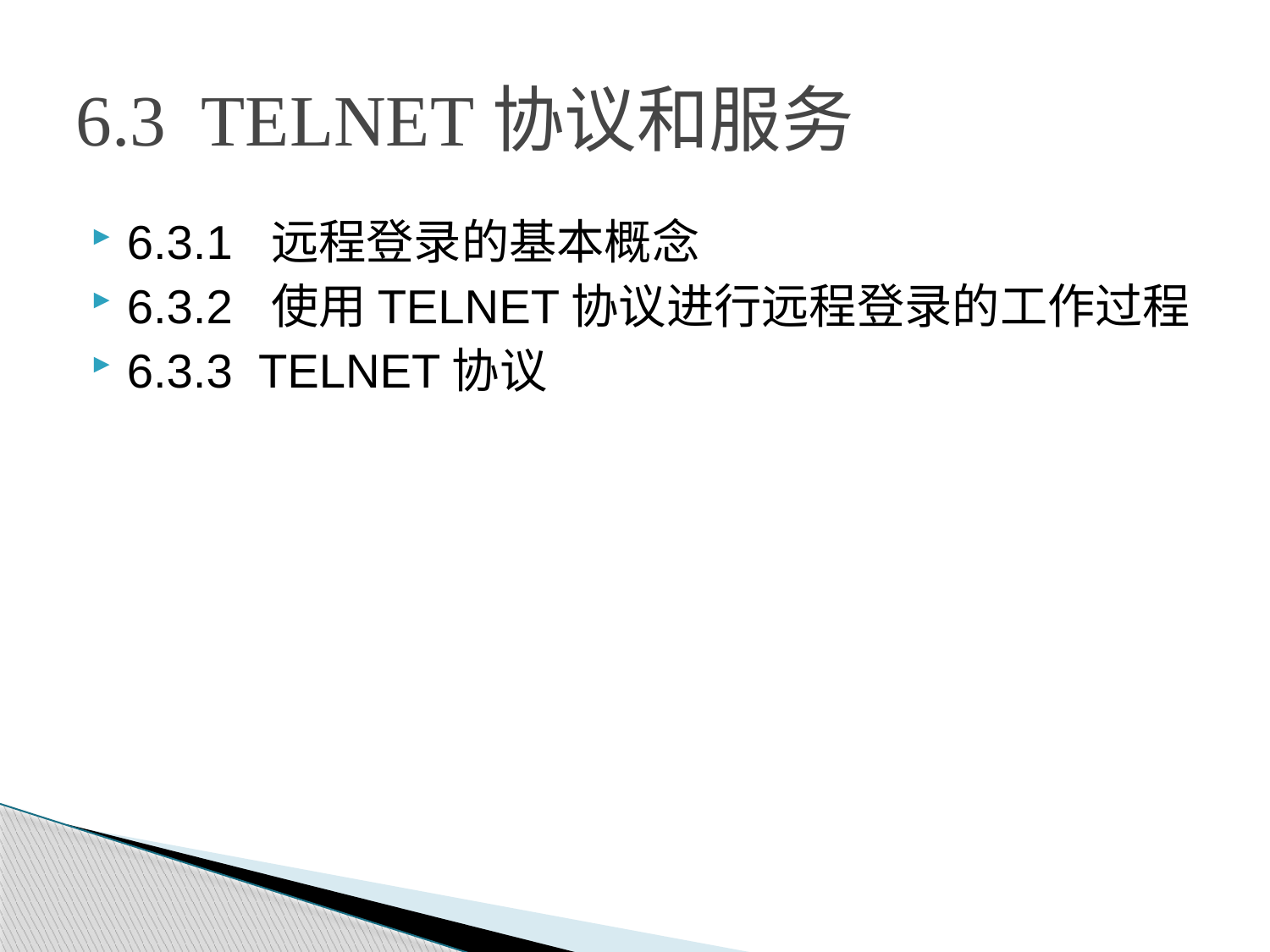

# 6.3  TELNET协议和服务
6.3.1  远程登录的基本概念
6.3.2  使用TELNET协议进行远程登录的工作过程
6.3.3  TELNET协议